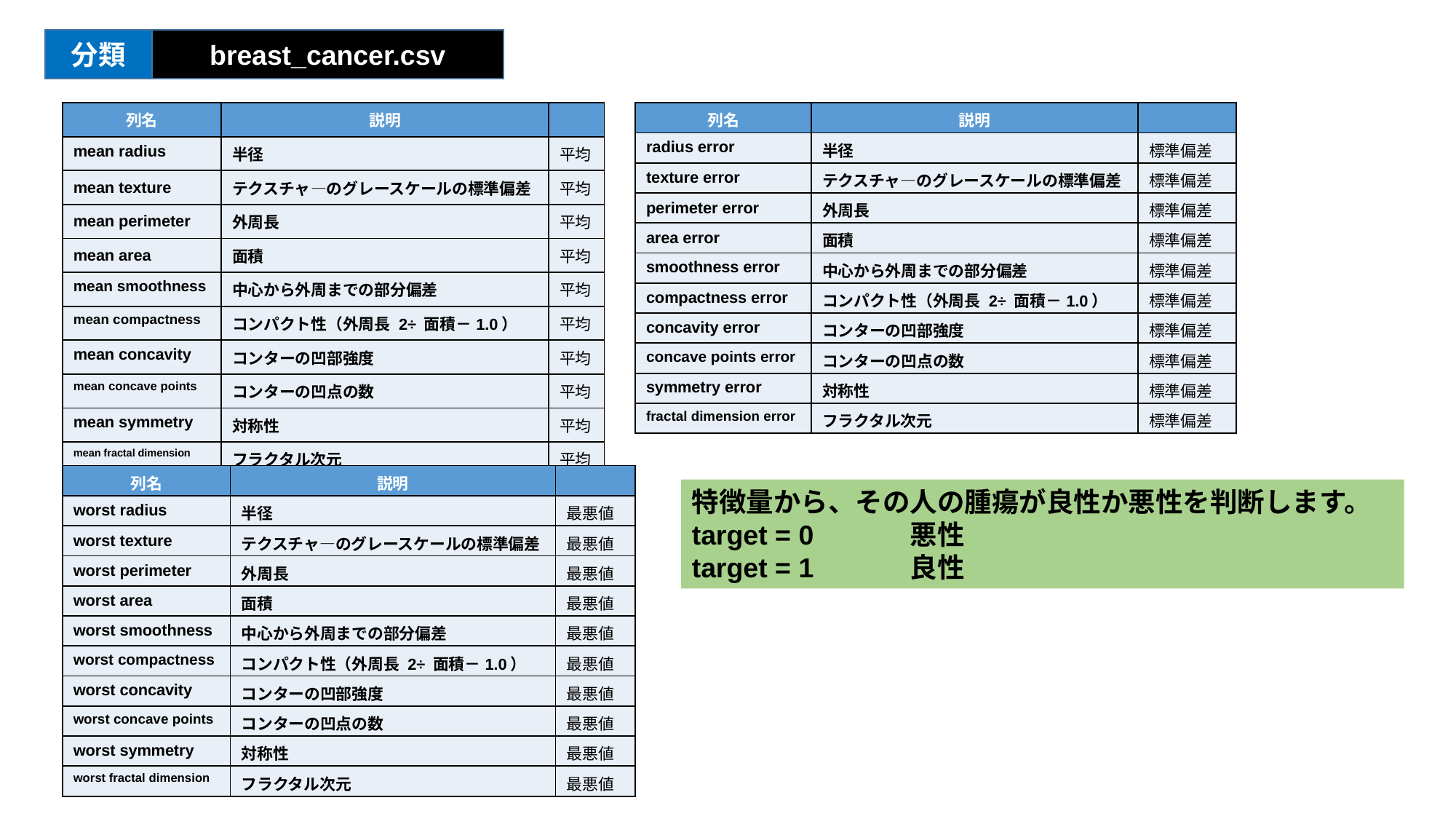

分類
breast_cancer.csv
| 列名 | 説明 |  |
| --- | --- | --- |
| mean radius | 半径 | 平均 |
| mean texture | テクスチャ―のグレースケールの標準偏差 | 平均 |
| mean perimeter | 外周長 | 平均 |
| mean area | 面積 | 平均 |
| mean smoothness | 中心から外周までの部分偏差 | 平均 |
| mean compactness | コンパクト性（外周長 2÷ 面積－1.0） | 平均 |
| mean concavity | コンターの凹部強度 | 平均 |
| mean concave points | コンターの凹点の数 | 平均 |
| mean symmetry | 対称性 | 平均 |
| mean fractal dimension | フラクタル次元 | 平均 |
| 列名 | 説明 |  |
| --- | --- | --- |
| radius error | 半径 | 標準偏差 |
| texture error | テクスチャ―のグレースケールの標準偏差 | 標準偏差 |
| perimeter error | 外周長 | 標準偏差 |
| area error | 面積 | 標準偏差 |
| smoothness error | 中心から外周までの部分偏差 | 標準偏差 |
| compactness error | コンパクト性（外周長 2÷ 面積－1.0） | 標準偏差 |
| concavity error | コンターの凹部強度 | 標準偏差 |
| concave points error | コンターの凹点の数 | 標準偏差 |
| symmetry error | 対称性 | 標準偏差 |
| fractal dimension error | フラクタル次元 | 標準偏差 |
| 列名 | 説明 |  |
| --- | --- | --- |
| worst radius | 半径 | 最悪値 |
| worst texture | テクスチャ―のグレースケールの標準偏差 | 最悪値 |
| worst perimeter | 外周長 | 最悪値 |
| worst area | 面積 | 最悪値 |
| worst smoothness | 中心から外周までの部分偏差 | 最悪値 |
| worst compactness | コンパクト性（外周長 2÷ 面積－1.0） | 最悪値 |
| worst concavity | コンターの凹部強度 | 最悪値 |
| worst concave points | コンターの凹点の数 | 最悪値 |
| worst symmetry | 対称性 | 最悪値 |
| worst fractal dimension | フラクタル次元 | 最悪値 |
特徴量から、その人の腫瘍が良性か悪性を判断します。
target = 0	悪性
target = 1	良性